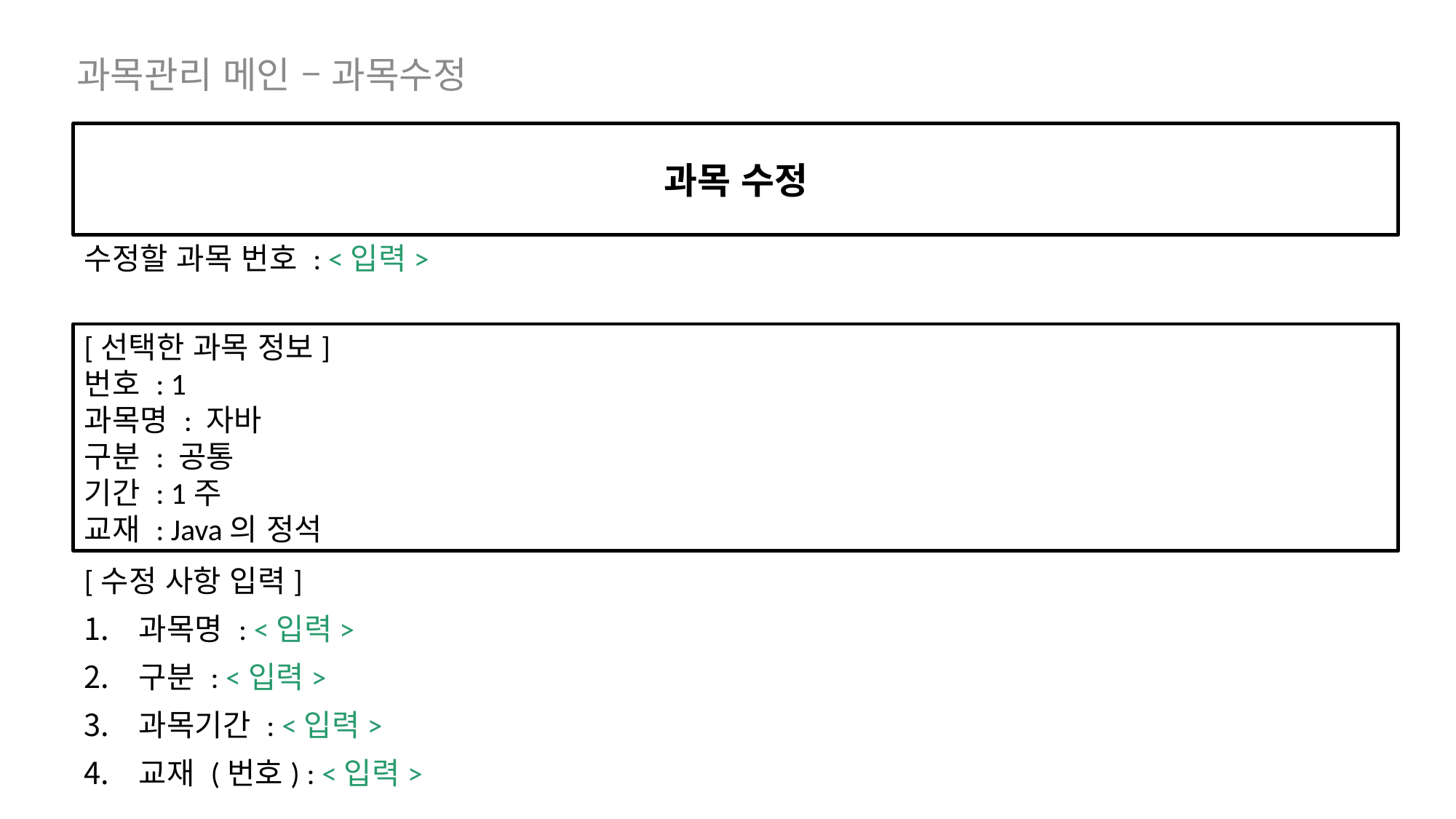

과목관리 메인 – 과목수정
과목 수정
수정할 과목 번호 : <입력>

[선택한 과목 정보]
번호 : 1
과목명 : 자바
구분 : 공통
기간 : 1주
교재 : Java의 정석

[수정 사항 입력]
과목명 : <입력>
구분 : <입력>
과목기간 : <입력>
교재 (번호) : <입력>